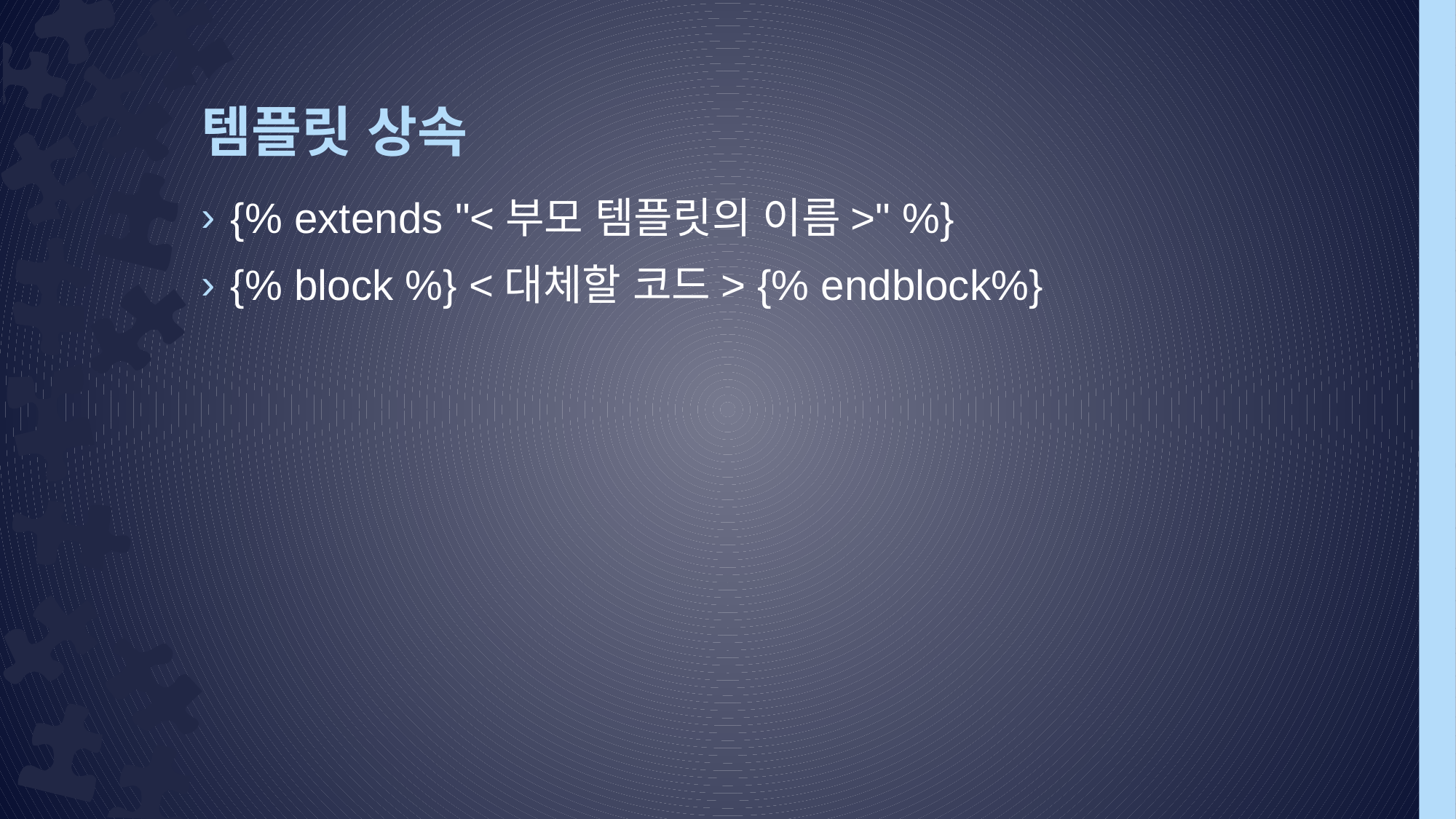

# 템플릿 상속
{% extends "<부모 템플릿의 이름>" %}
{% block %} <대체할 코드> {% endblock%}